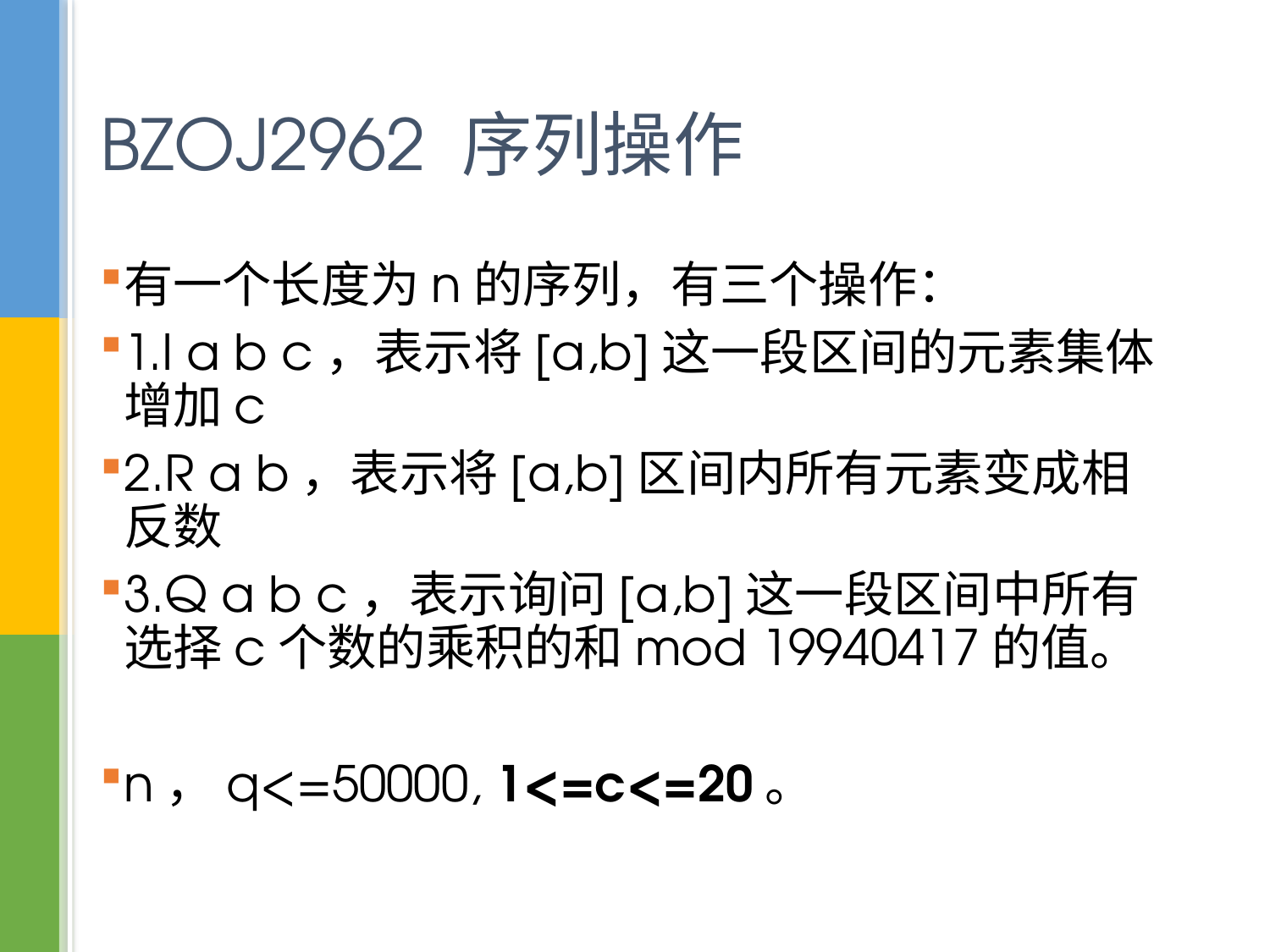

# BZOJ2962 序列操作
有一个长度为n的序列，有三个操作：
1.I a b c，表示将[a,b]这一段区间的元素集体增加c
2.R a b，表示将[a,b]区间内所有元素变成相反数
3.Q a b c，表示询问[a,b]这一段区间中所有选择c个数的乘积的和mod 19940417的值。

n，q<=50000, 1<=c<=20。